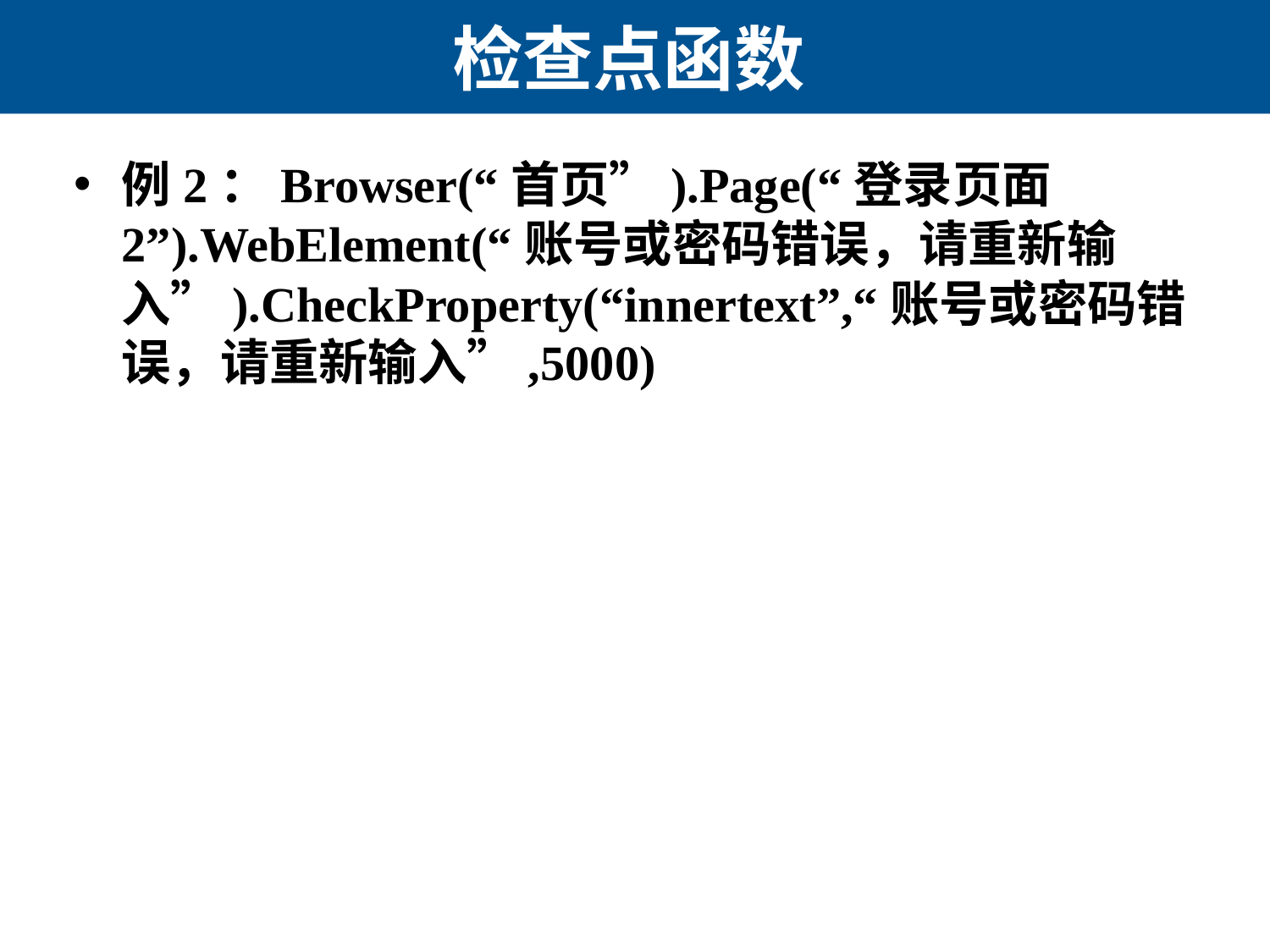

# 检查点函数
例2：Browser(“首页”).Page(“登录页面2”).WebElement(“账号或密码错误，请重新输入”).CheckProperty(“innertext”,“账号或密码错误，请重新输入”,5000)